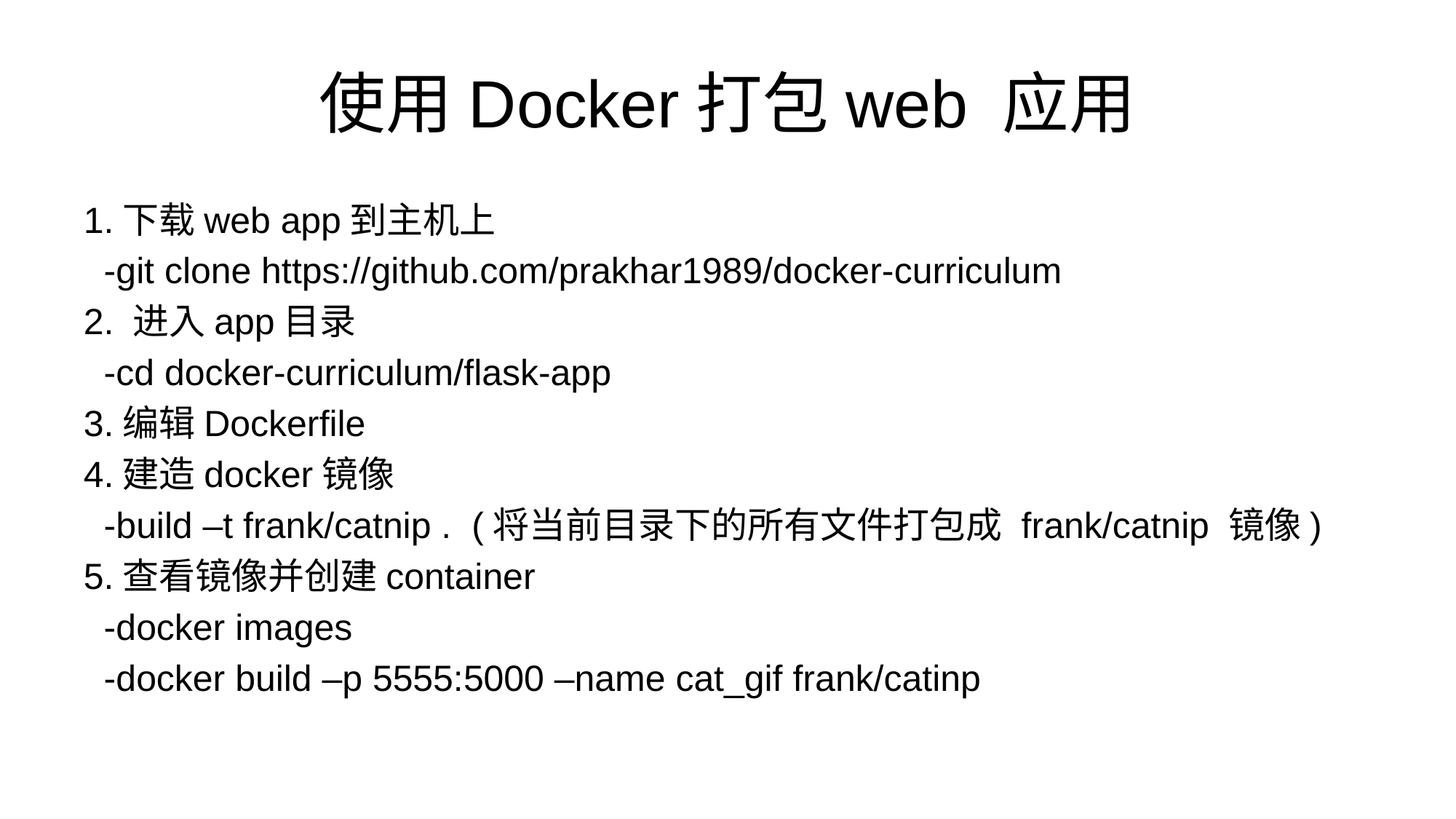

# 使用Docker打包web 应用
1.下载web app到主机上
  -git clone https://github.com/prakhar1989/docker-curriculum
2. 进入app目录
  -cd docker-curriculum/flask-app
3.编辑Dockerfile
4.建造docker镜像
  -build –t frank/catnip .  (将当前目录下的所有文件打包成 frank/catnip 镜像)
5.查看镜像并创建container
  -docker images
  -docker build –p 5555:5000 –name cat_gif frank/catinp